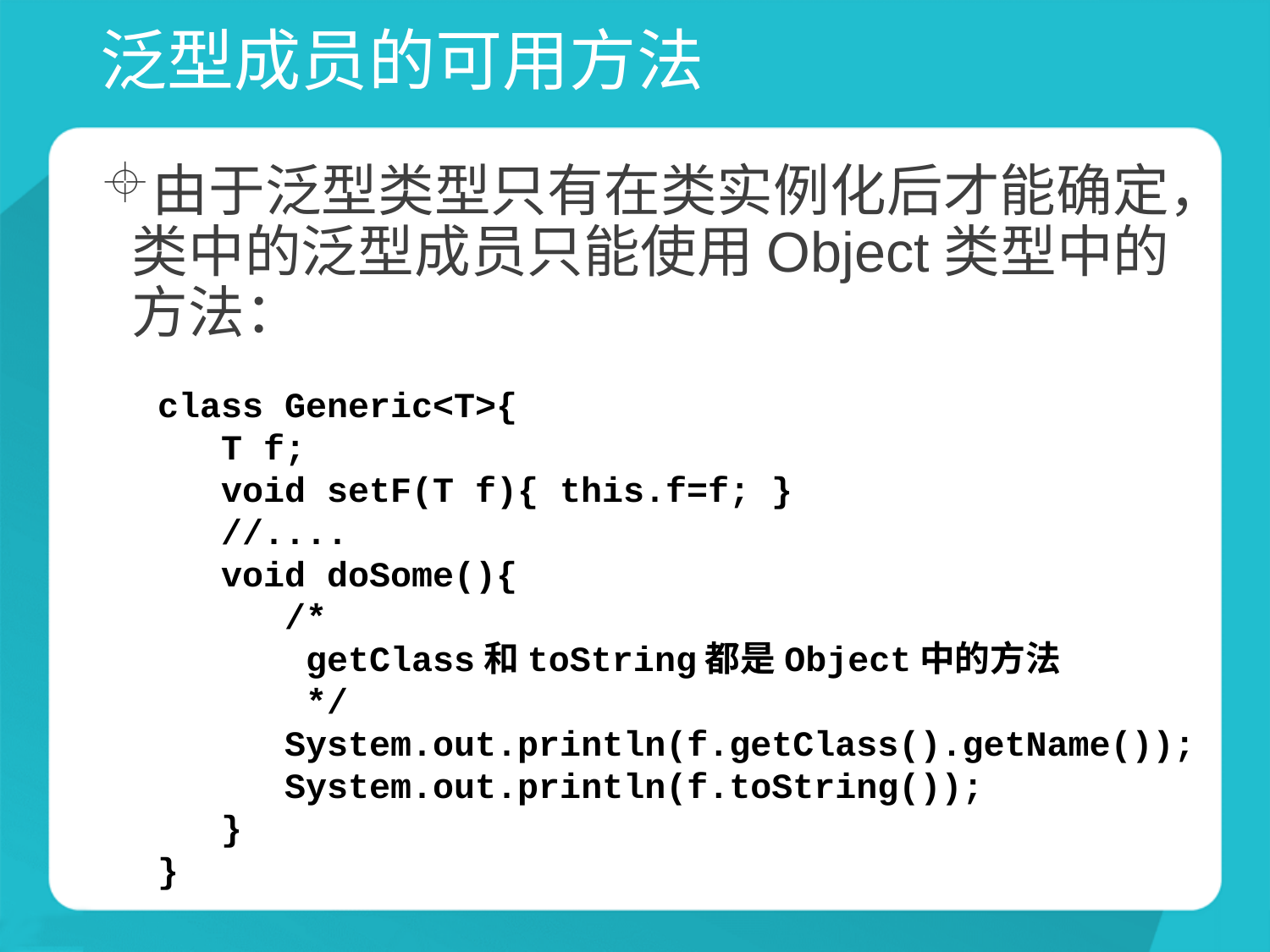

# 泛型成员的可用方法
由于泛型类型只有在类实例化后才能确定，类中的泛型成员只能使用Object类型中的方法：

class Generic<T>{
   T f;
   void setF(T f){ this.f=f; }
   //....
   void doSome(){
      /*
       getClass和toString都是Object中的方法
       */
      System.out.println(f.getClass().getName());
      System.out.println(f.toString());
   }
}